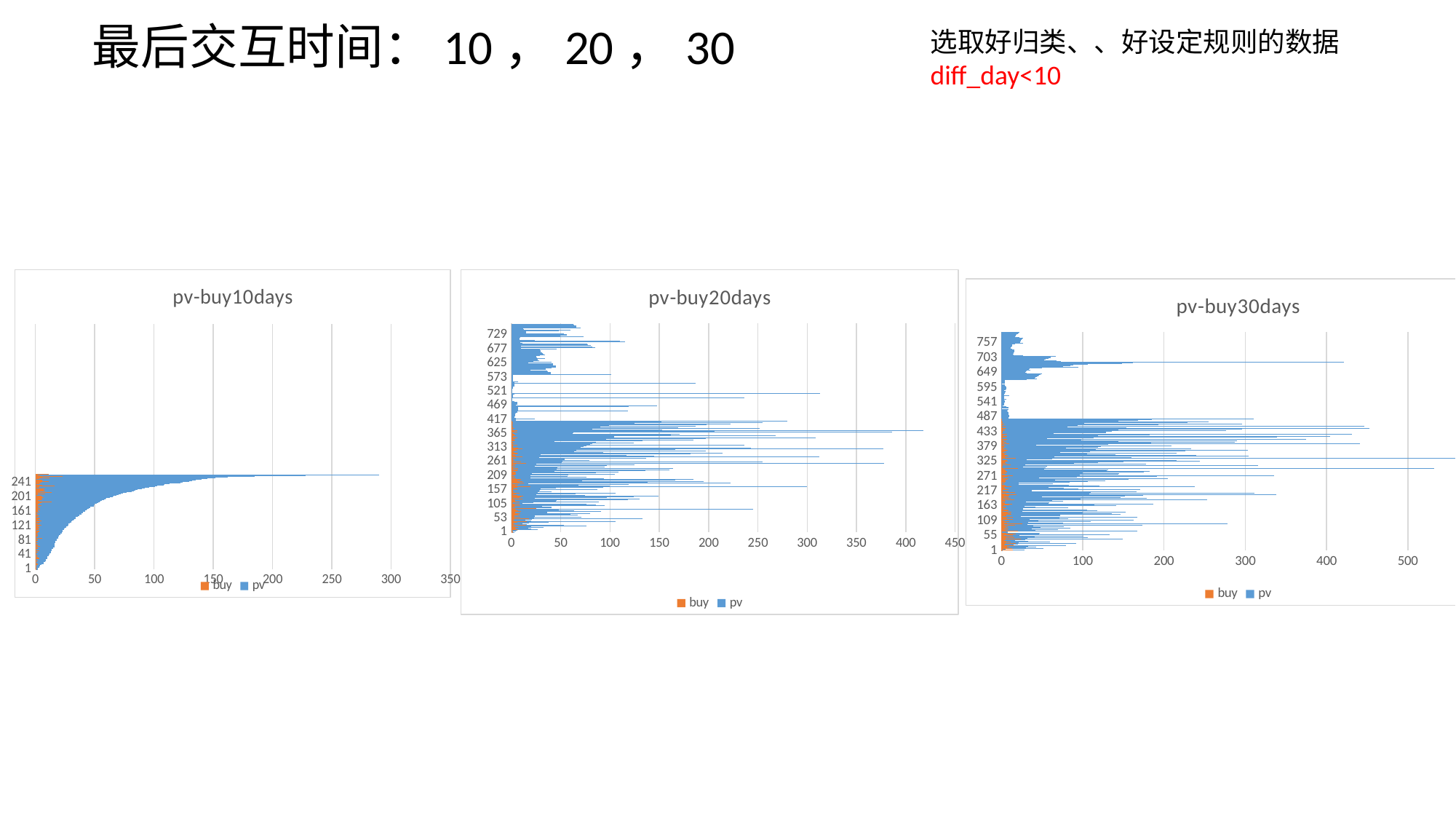

# 最后交互时间：10，20，30
选取好归类、、好设定规则的数据 diff_day<10

### Chart: pv-buy10days

| Category | pv | buy |
|---|---|---|

### Chart: pv-buy20days

| Category | pv | buy |
|---|---|---|

### Chart: pv-buy30days

| Category | pv | buy |
|---|---|---|